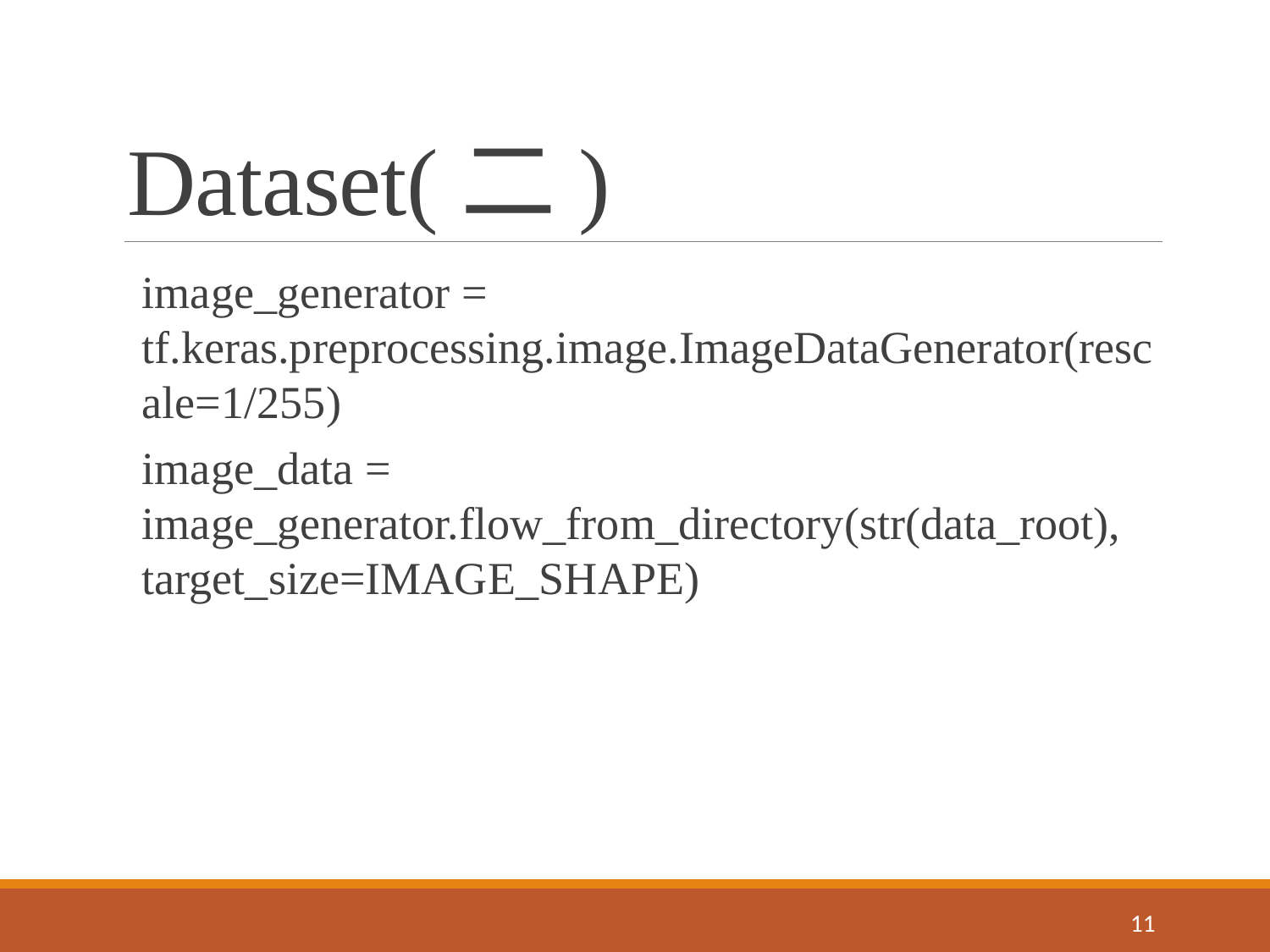

# Dataset(二)
image_generator = tf.keras.preprocessing.image.ImageDataGenerator(rescale=1/255)
image_data = image_generator.flow_from_directory(str(data_root), target_size=IMAGE_SHAPE)
11